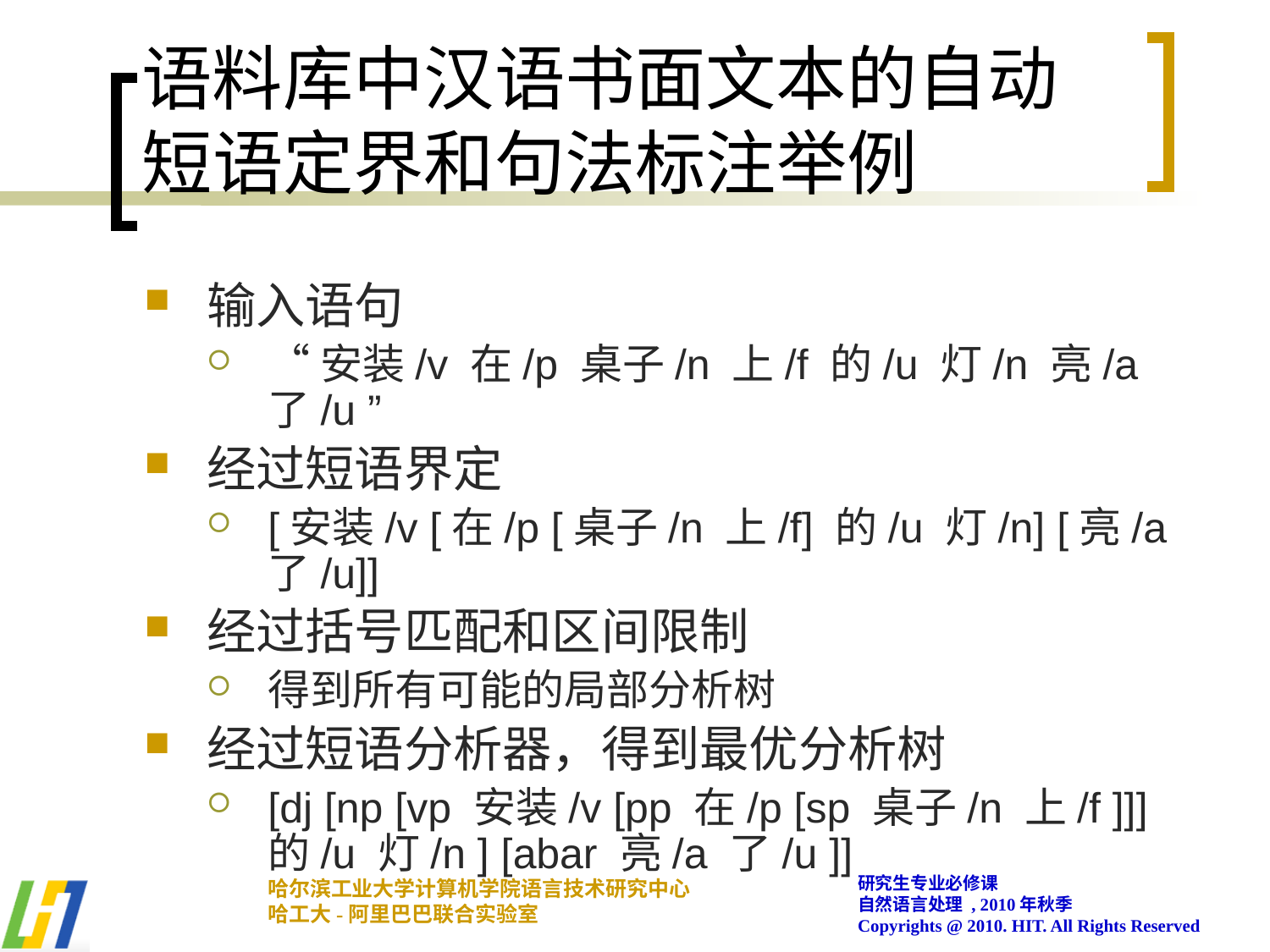

# 语料库中汉语书面文本的自动短语定界和句法标注举例
输入语句
“安装/v 在/p 桌子/n 上/f 的/u 灯/n 亮/a 了/u ”
经过短语界定
[安装/v [在/p [桌子/n 上/f] 的/u 灯/n] [亮/a 了/u]]
经过括号匹配和区间限制
得到所有可能的局部分析树
经过短语分析器，得到最优分析树
[dj [np [vp 安装/v [pp 在/p [sp 桌子/n 上/f ]]] 的/u 灯/n ] [abar 亮/a 了/u ]]

研究生专业必修课
自然语言处理 , 2010年秋季
Copyrights @ 2010. HIT. All Rights Reserved
哈尔滨工业大学计算机学院语言技术研究中心
哈工大-阿里巴巴联合实验室